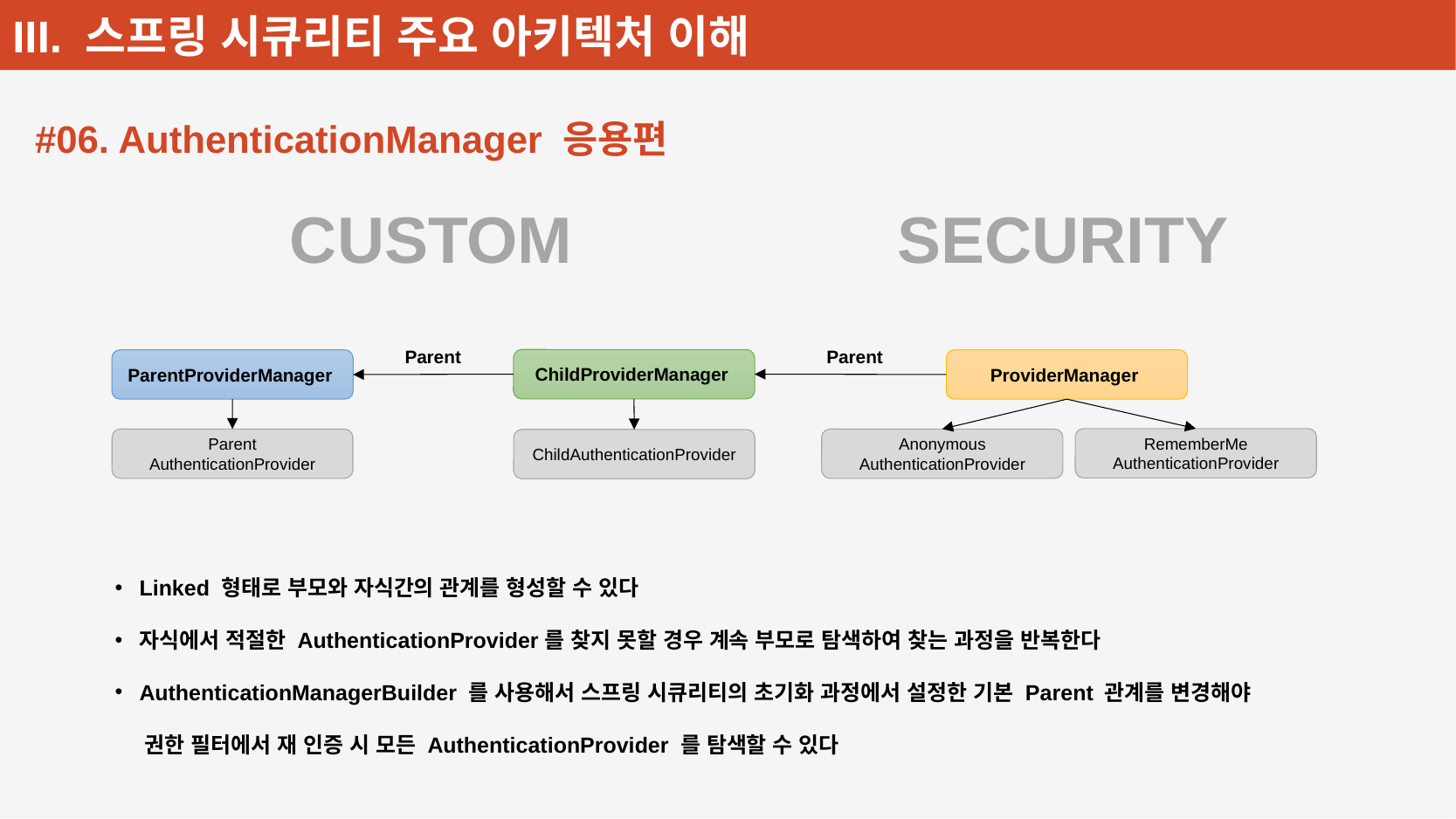

#06. AuthenticationManager 응용편
CUSTOM
SECURITY
Parent
Parent
ChildProviderManager
ParentProviderManager
ProviderManager
RememberMe
AuthenticationProvider
Parent
AuthenticationProvider
Anonymous
AuthenticationProvider
ChildAuthenticationProvider
Linked 형태로 부모와 자식간의 관계를 형성할 수 있다
자식에서 적절한 AuthenticationProvider를 찾지 못할 경우 계속 부모로 탐색하여 찾는 과정을 반복한다
AuthenticationManagerBuilder 를 사용해서 스프링 시큐리티의 초기화 과정에서 설정한 기본 Parent 관계를 변경해야
    권한 필터에서 재 인증 시 모든 AuthenticationProvider 를 탐색할 수 있다